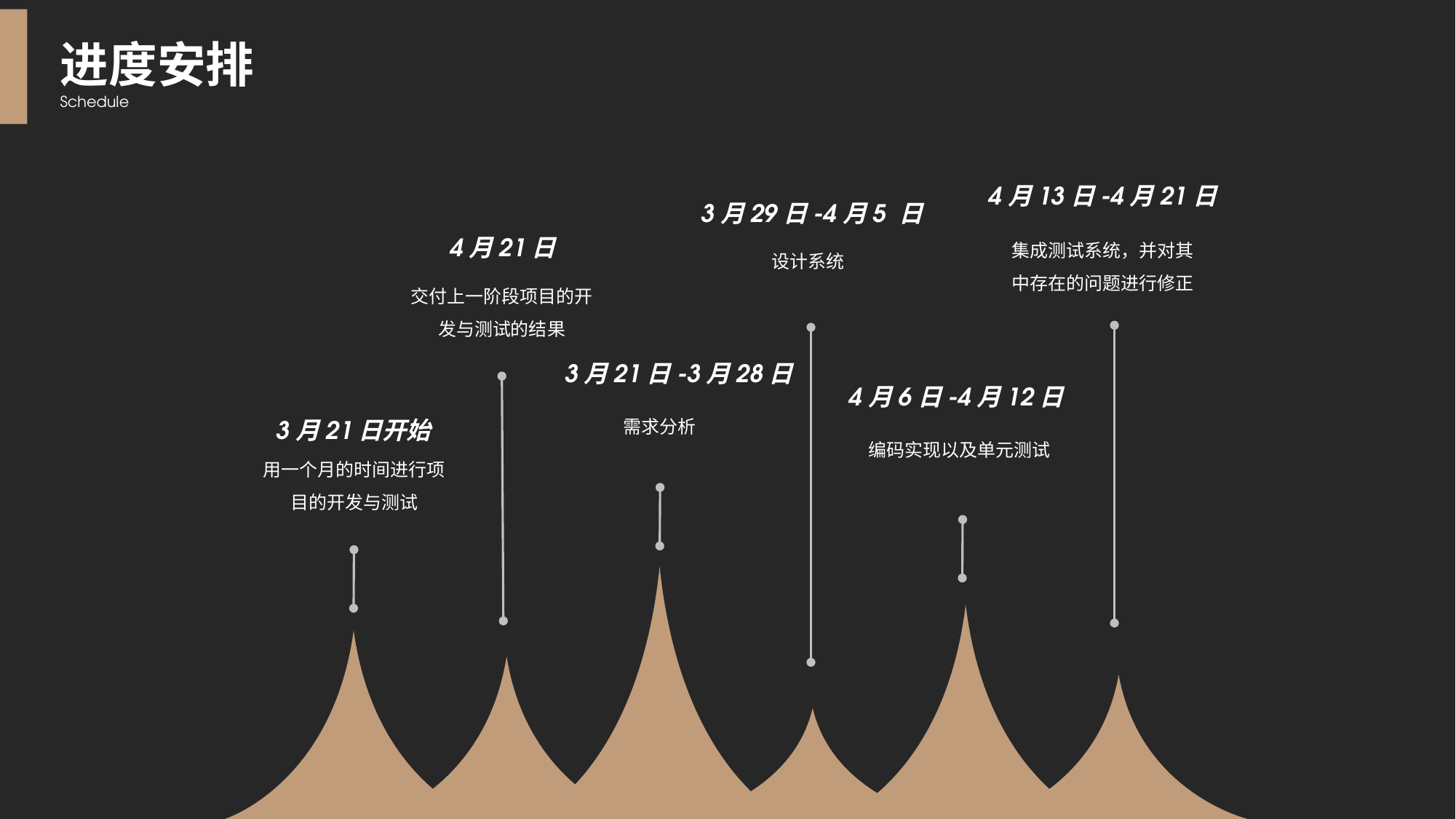

进度安排
Schedule
4月13日-4月21日
3月29日-4月5 日
集成测试系统，并对其中存在的问题进行修正
4月21日
设计系统
交付上一阶段项目的开发与测试的结果
3月21日-3月28日
4月6日-4月12日
需求分析
3月21日开始
编码实现以及单元测试
用一个月的时间进行项目的开发与测试